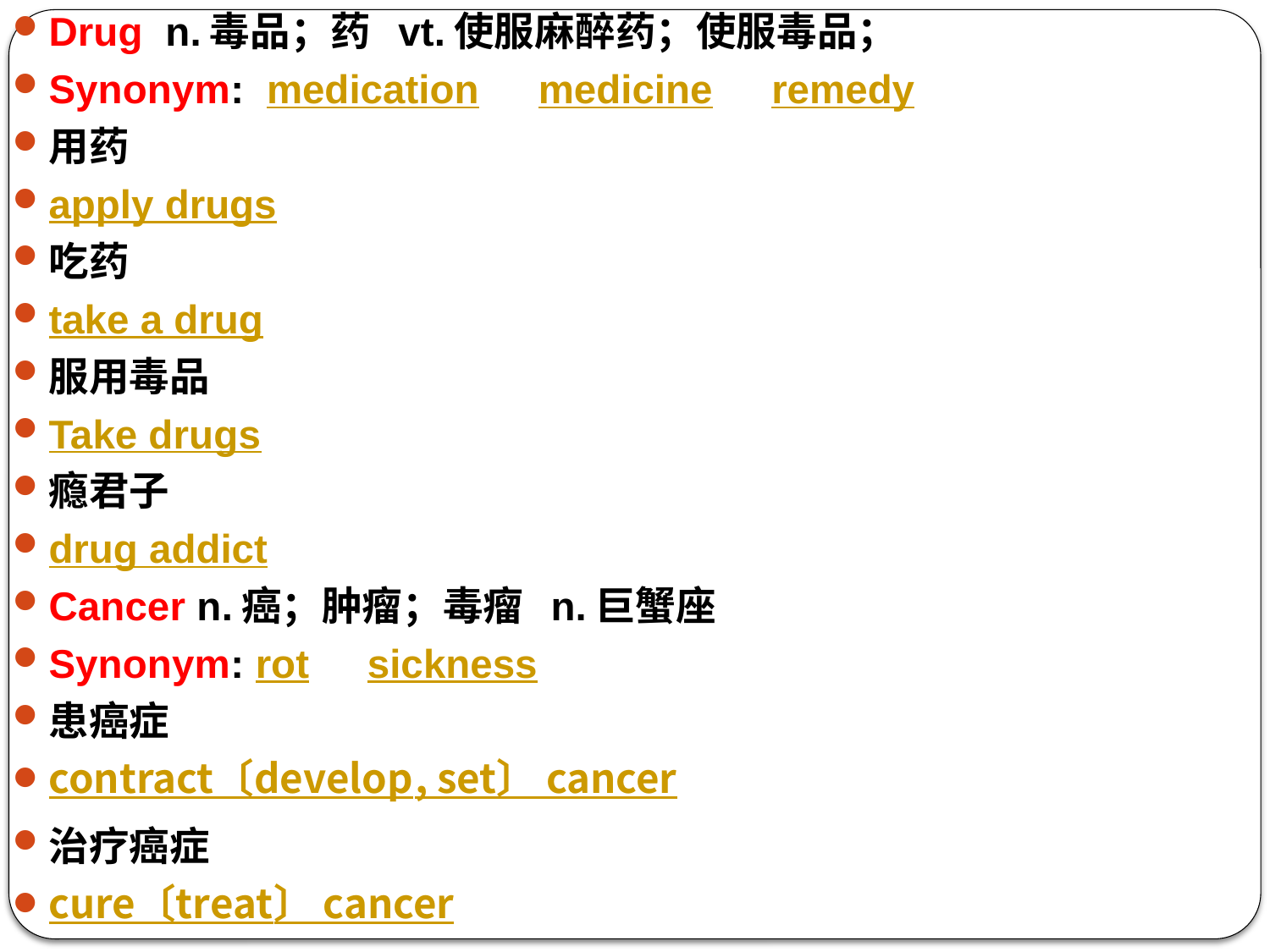

Drug  n.毒品；药  vt.使服麻醉药；使服毒品；
Synonym:  medication　 medicine　 remedy
用药
apply drugs
吃药
take a drug
服用毒品
Take drugs
瘾君子
drug addict
Cancer n.癌；肿瘤；毒瘤  n.巨蟹座
Synonym: rot　 sickness
患癌症
contract〔develop, set〕 cancer
治疗癌症
cure〔treat〕 cancer